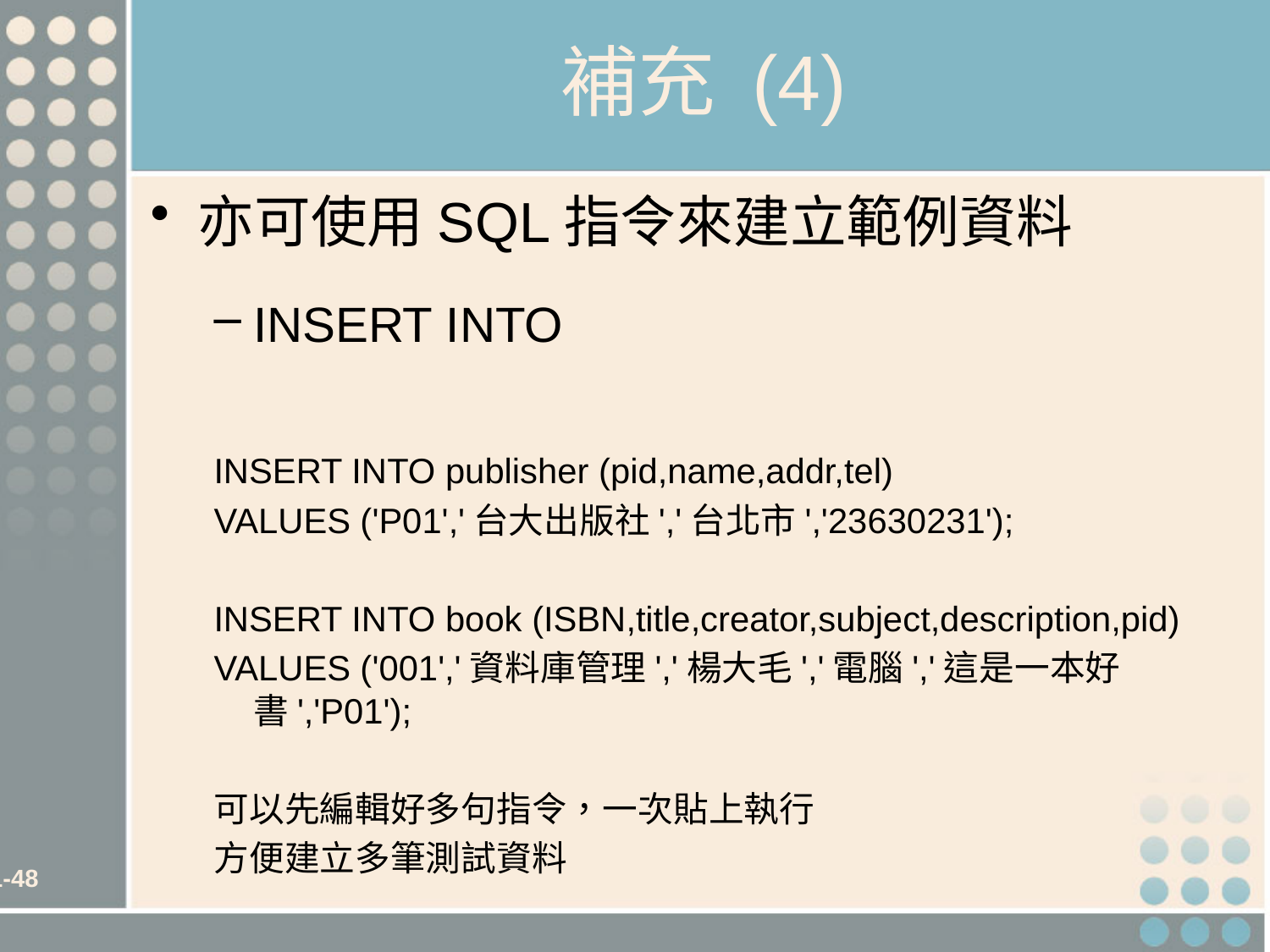

# 補充 (4)
亦可使用SQL指令來建立範例資料
INSERT INTO

INSERT INTO publisher (pid,name,addr,tel)
VALUES ('P01','台大出版社','台北市','23630231');

INSERT INTO book (ISBN,title,creator,subject,description,pid)
VALUES ('001','資料庫管理','楊大毛','電腦','這是一本好書','P01');

可以先編輯好多句指令，一次貼上執行
方便建立多筆測試資料